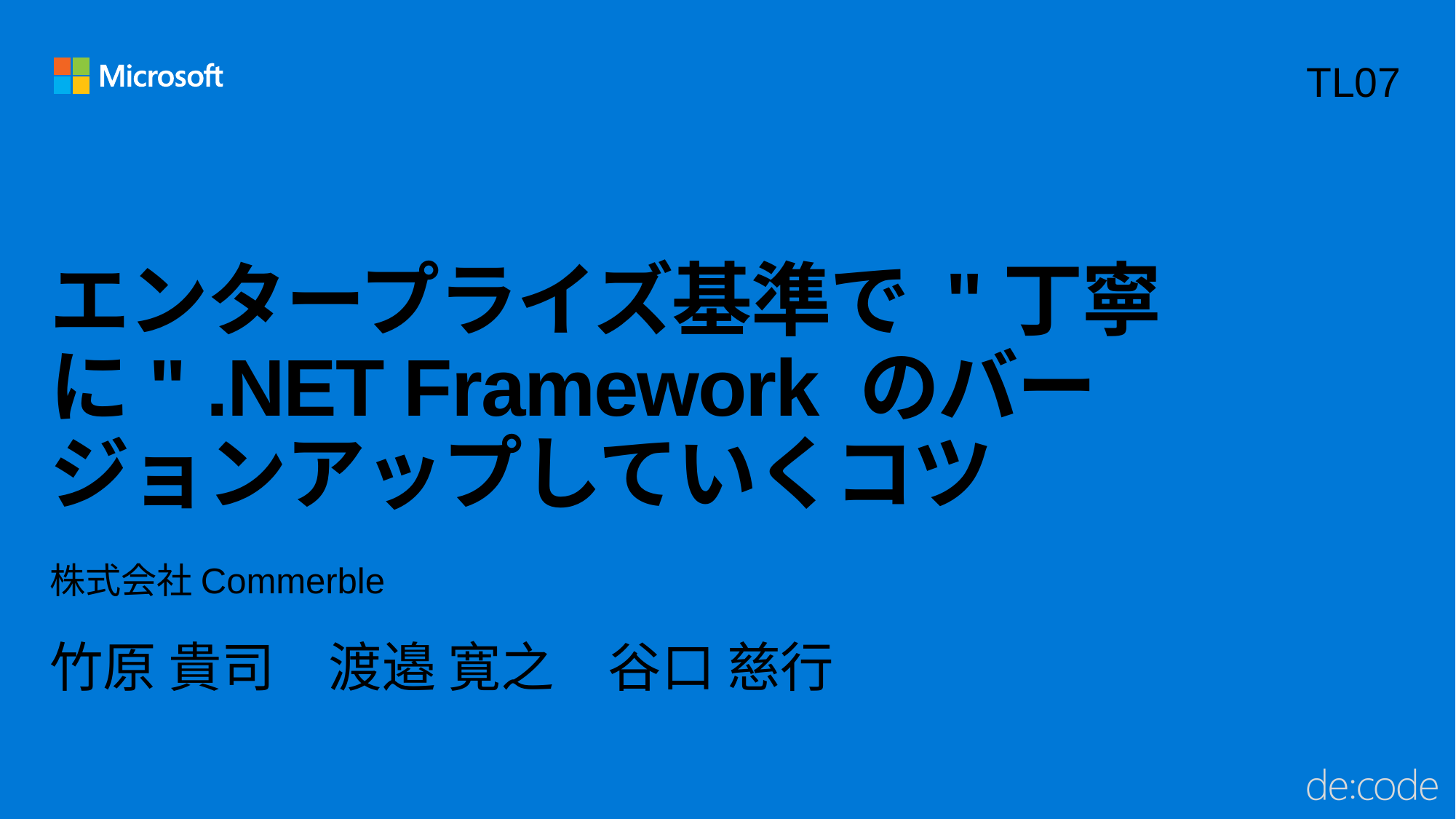

TL07
# エンタープライズ基準で "丁寧に" .NET Framework のバージョンアップしていくコツ
株式会社Commerble
竹原 貴司　渡邉 寛之　谷口 慈行